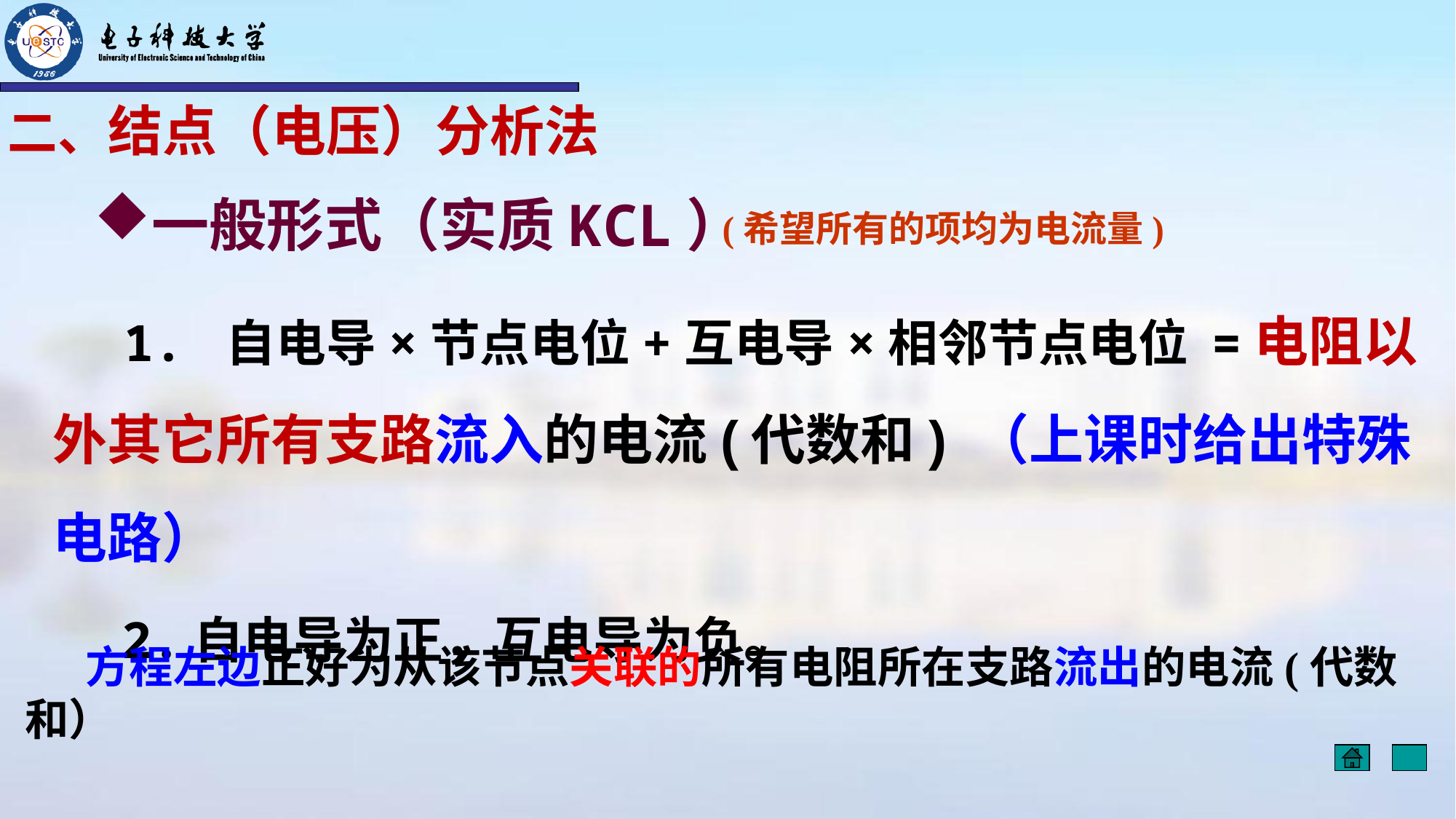

二、结点（电压）分析法
一般形式（实质KCL）
(希望所有的项均为电流量)
    1. 自电导×节点电位+互电导×相邻节点电位 =电阻以外其它所有支路流入的电流(代数和) （上课时给出特殊电路）
     2.自电导为正，互电导为负。
     方程左边正好为从该节点关联的所有电阻所在支路流出的电流(代数和）